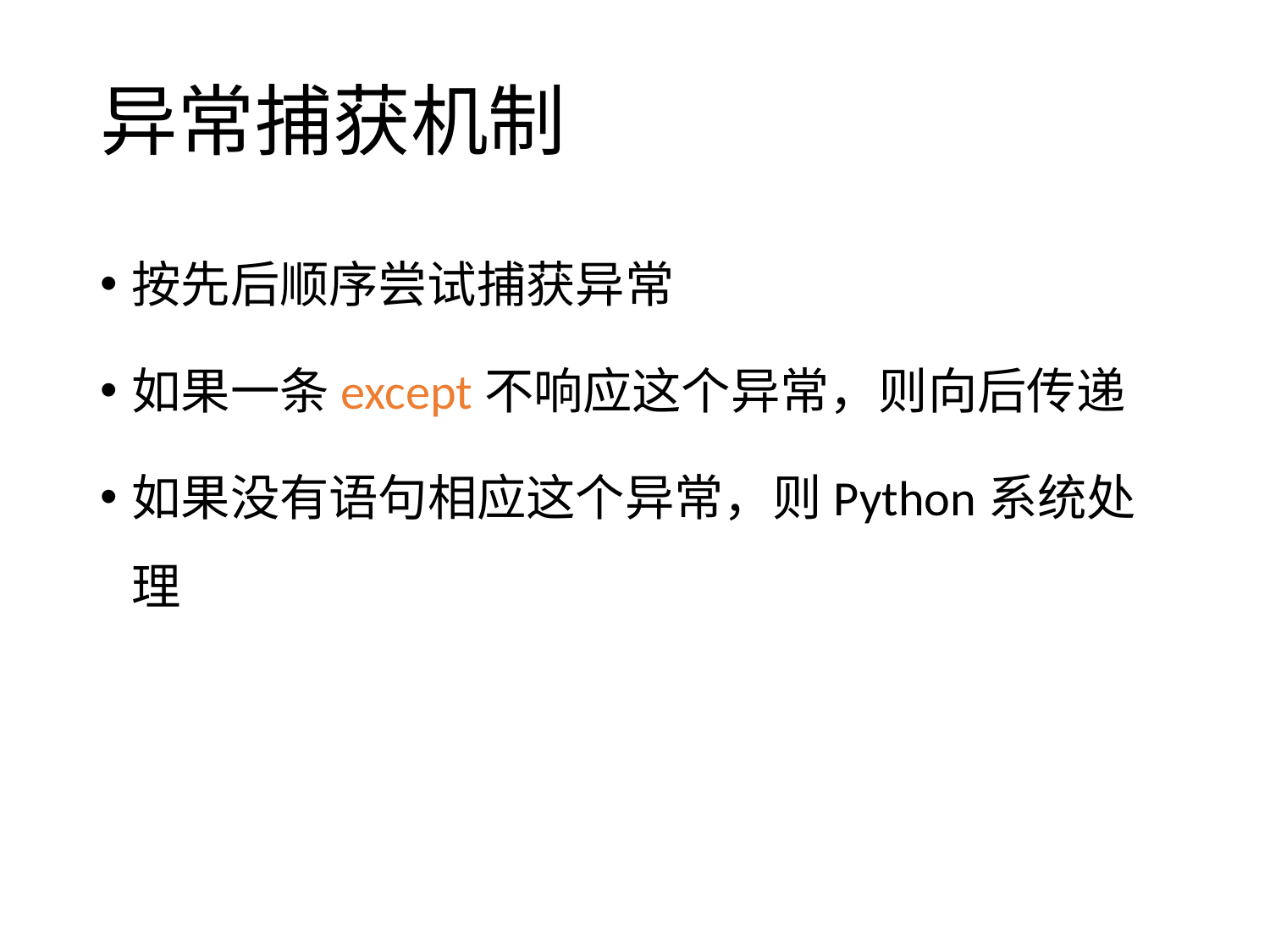

# 异常捕获机制
按先后顺序尝试捕获异常
如果一条except不响应这个异常，则向后传递
如果没有语句相应这个异常，则Python系统处理